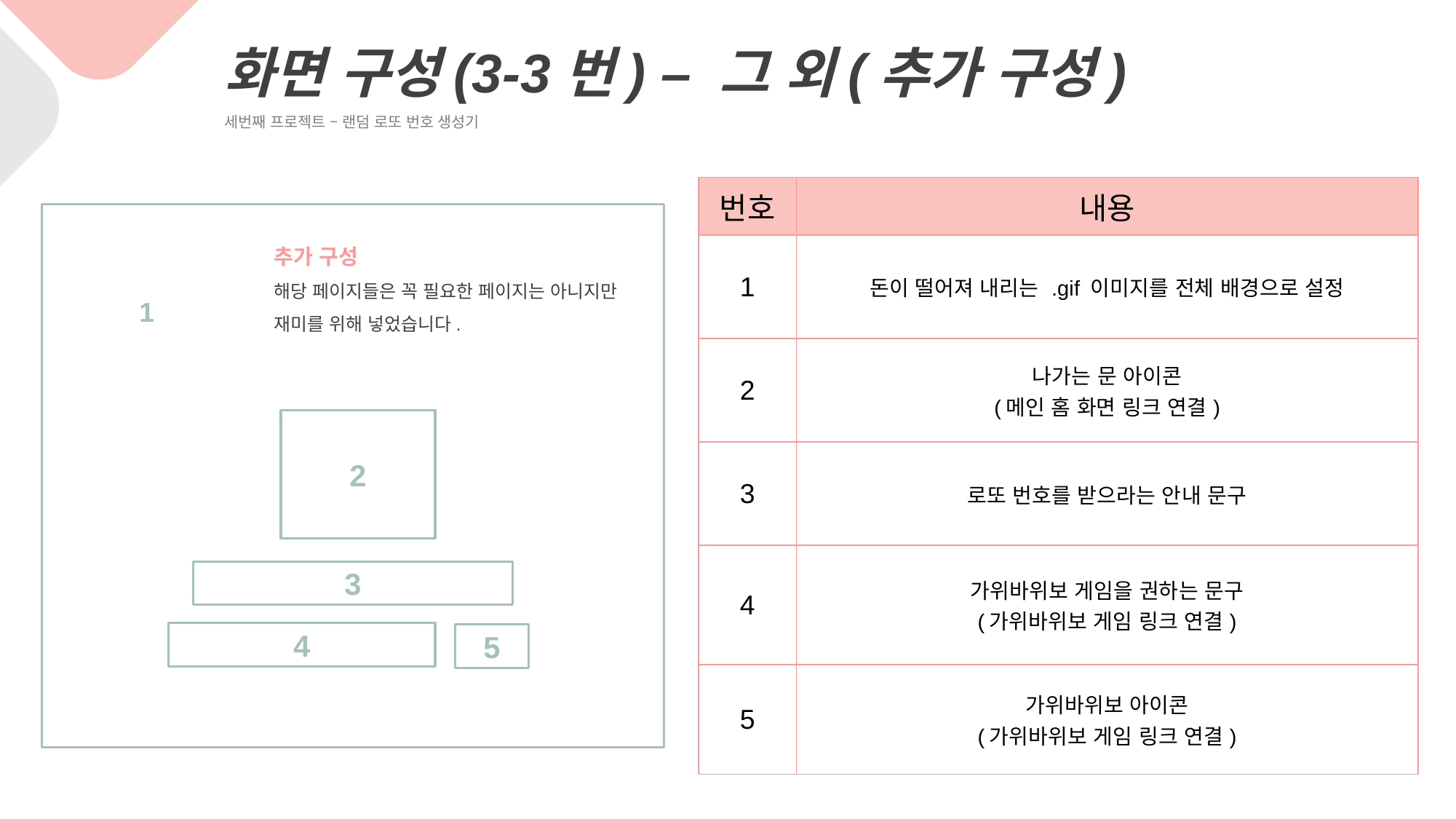

화면 구성(3-3번) – 그 외(추가 구성)
세번째 프로젝트 – 랜덤 로또 번호 생성기

| 번호 | 내용 |
| --- | --- |
| 1 | 돈이 떨어져 내리는 .gif 이미지를 전체 배경으로 설정 |
| 2 | 나가는 문 아이콘 (메인 홈 화면 링크 연결) |
| 3 | 로또 번호를 받으라는 안내 문구 |
| 4 | 가위바위보 게임을 권하는 문구 (가위바위보 게임 링크 연결) |
| 5 | 가위바위보 아이콘 (가위바위보 게임 링크 연결) |

추가 구성
해당 페이지들은 꼭 필요한 페이지는 아니지만 재미를 위해 넣었습니다.
1
2
3
4
5